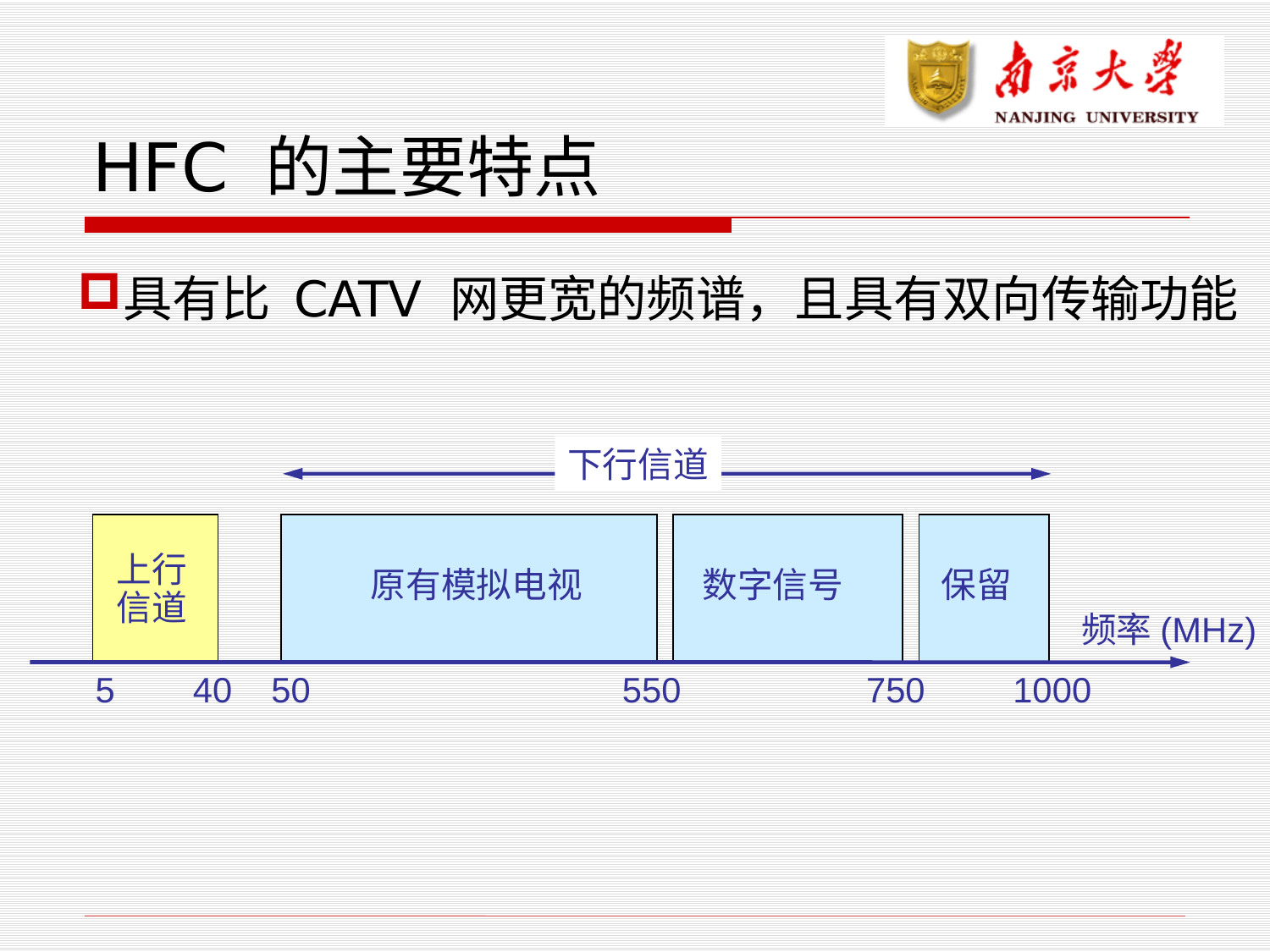

# HFC 的主要特点
具有比 CATV 网更宽的频谱，且具有双向传输功能
下行信道

上行
信道
原有模拟电视
数字信号
保留
频率(MHz)
5        40    50                                550                   750         1000